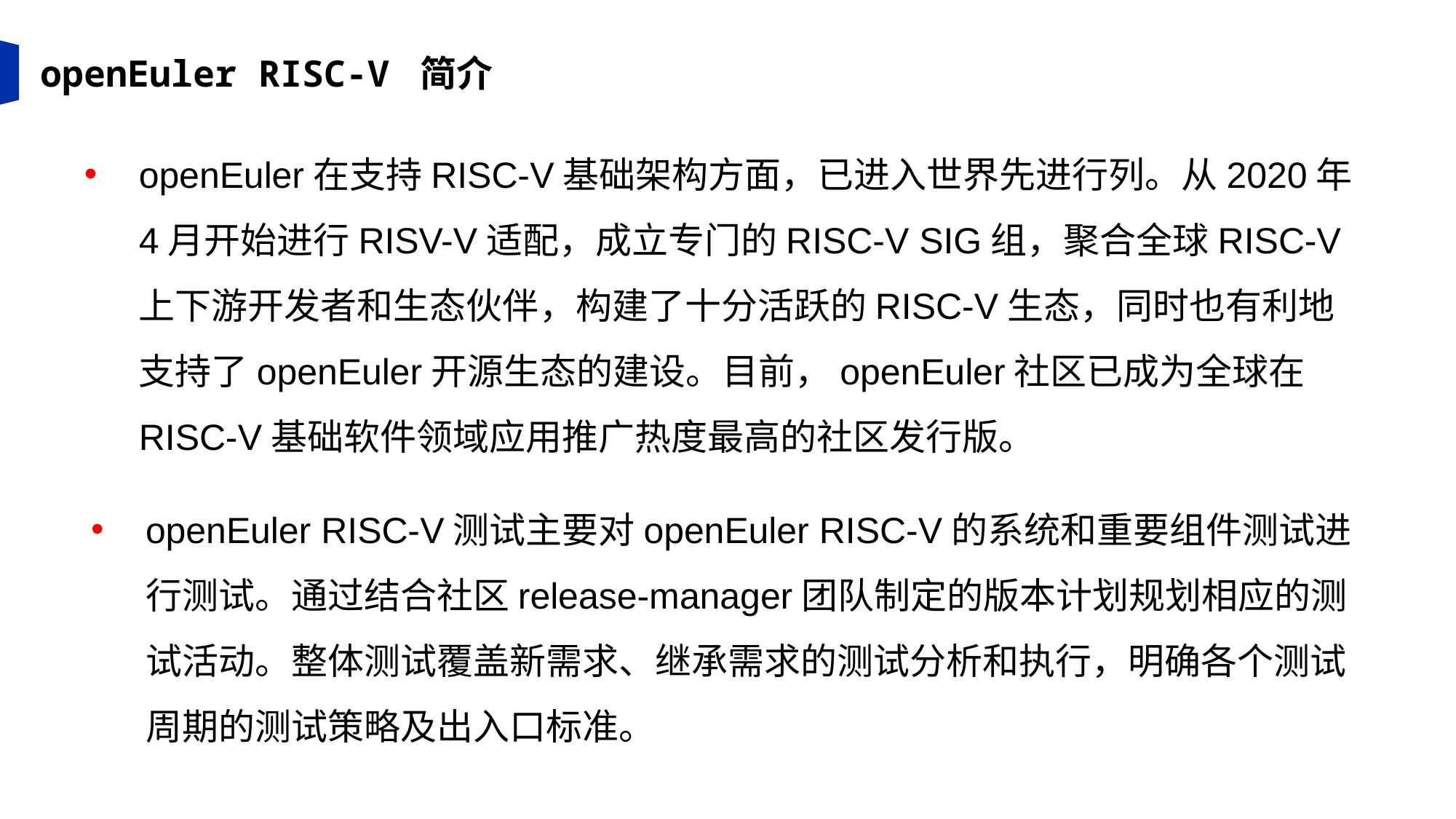

openEuler RISC-V 简介

openEuler在支持RISC-V基础架构方面，已进入世界先进行列。从2020年4月开始进行RISV-V适配，成立专门的RISC-V SIG组，聚合全球RISC-V上下游开发者和生态伙伴，构建了十分活跃的RISC-V生态，同时也有利地支持了openEuler开源生态的建设。目前，openEuler社区已成为全球在RISC-V基础软件领域应用推广热度最高的社区发行版。
openEuler RISC-V测试主要对openEuler RISC-V的系统和重要组件测试进行测试。通过结合社区release-manager团队制定的版本计划规划相应的测试活动。整体测试覆盖新需求、继承需求的测试分析和执行，明确各个测试周期的测试策略及出入口标准。